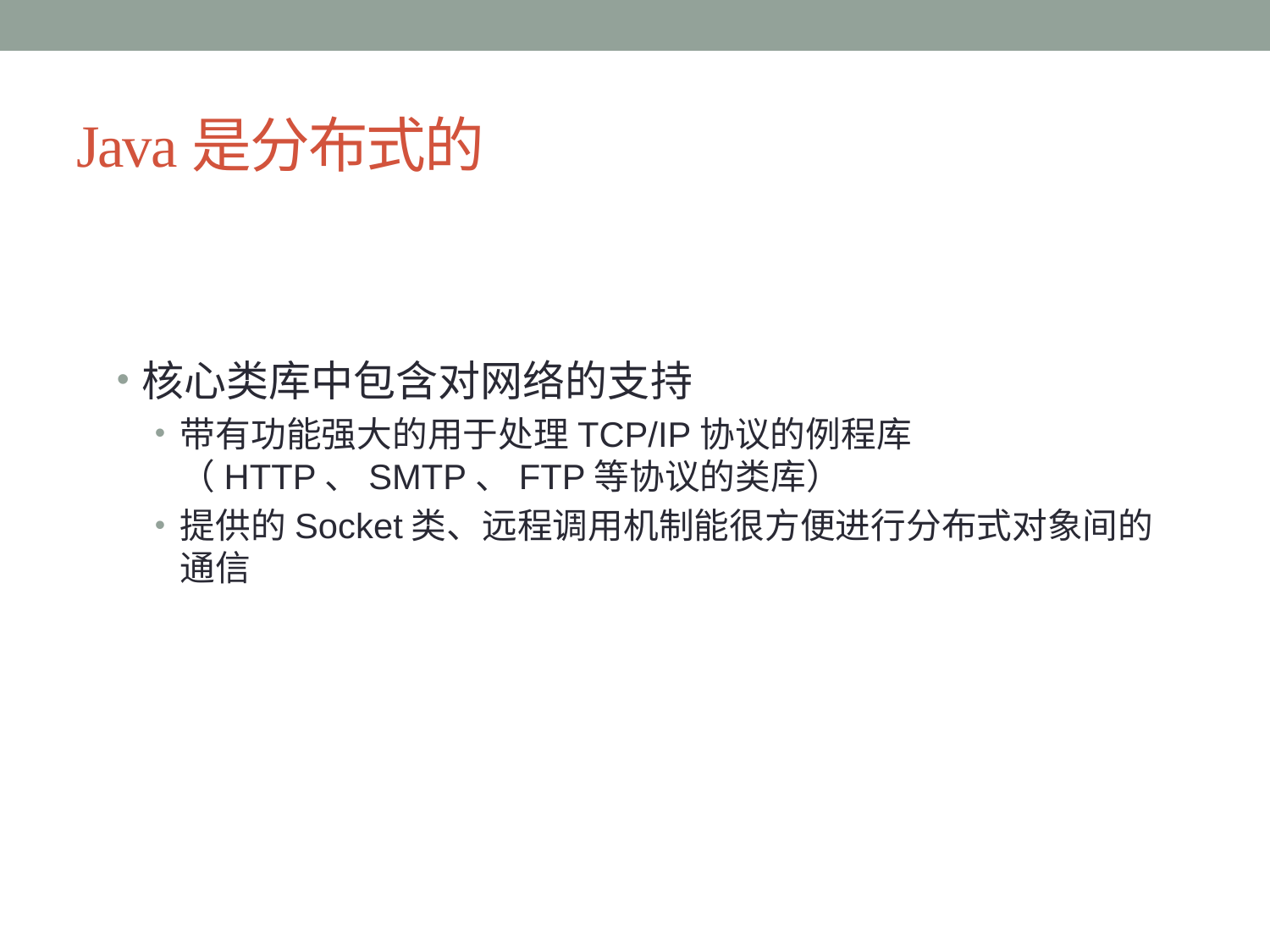

# Java是分布式的
核心类库中包含对网络的支持
带有功能强大的用于处理TCP/IP协议的例程库（HTTP、SMTP、FTP等协议的类库）
提供的Socket类、远程调用机制能很方便进行分布式对象间的通信